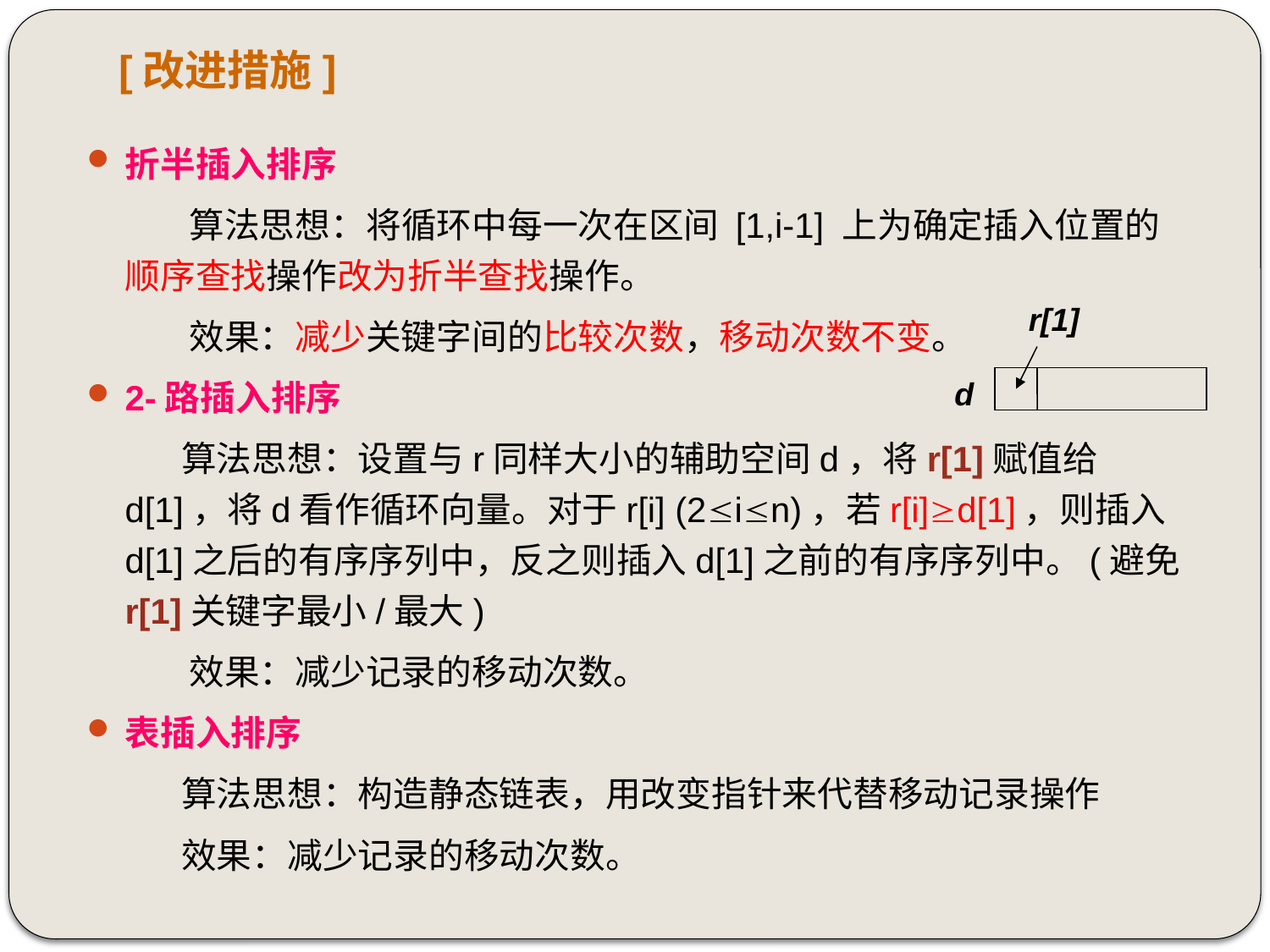

# [改进措施]
折半插入排序
            算法思想：将循环中每一次在区间 [1,i-1] 上为确定插入位置的顺序查找操作改为折半查找操作。
            效果：减少关键字间的比较次数，移动次数不变。
2-路插入排序
           算法思想：设置与r同样大小的辅助空间d，将r[1]赋值给d[1]，将d看作循环向量。对于r[i] (2≤i≤n)，若r[i]≥d[1]，则插入d[1]之后的有序序列中，反之则插入d[1]之前的有序序列中。(避免r[1]关键字最小/最大)
            效果：减少记录的移动次数。
表插入排序
           算法思想：构造静态链表，用改变指针来代替移动记录操作
           效果：减少记录的移动次数。
r[1]

d